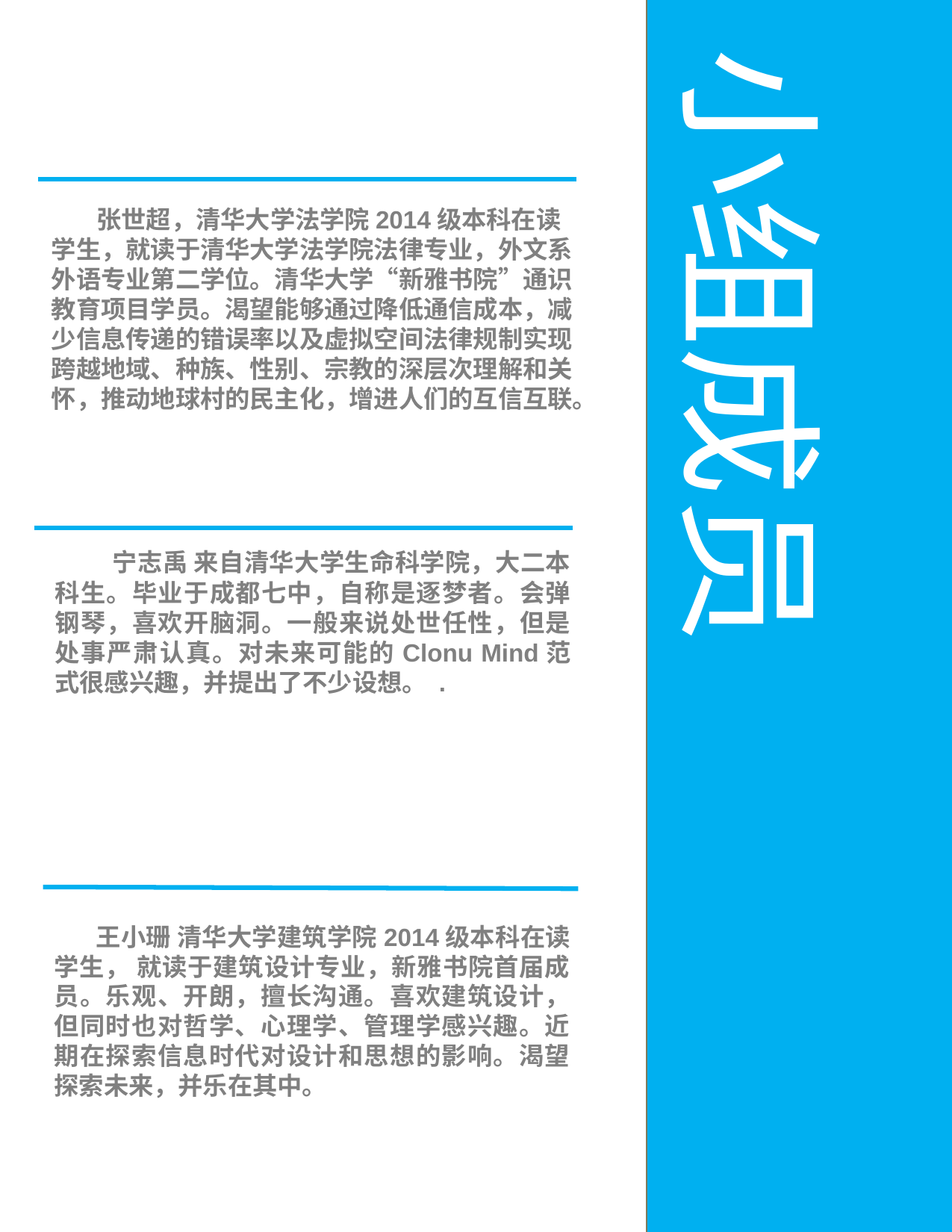

小组成员
       张世超，清华大学法学院2014级本科在读学生，就读于清华大学法学院法律专业，外文系外语专业第二学位。清华大学“新雅书院”通识教育项目学员。渴望能够通过降低通信成本，减少信息传递的错误率以及虚拟空间法律规制实现跨越地域、种族、性别、宗教的深层次理解和关怀，推动地球村的民主化，增进人们的互信互联。
        宁志禹 来自清华大学生命科学院，大二本科生。毕业于成都七中，自称是逐梦者。会弹钢琴，喜欢开脑洞。一般来说处世任性，但是处事严肃认真。对未来可能的Clonu Mind范式很感兴趣，并提出了不少设想。 .

      王小珊 清华大学建筑学院2014级本科在读学生， 就读于建筑设计专业，新雅书院首届成员。乐观、开朗，擅长沟通。喜欢建筑设计，但同时也对哲学、心理学、管理学感兴趣。近期在探索信息时代对设计和思想的影响。渴望探索未来，并乐在其中。
4